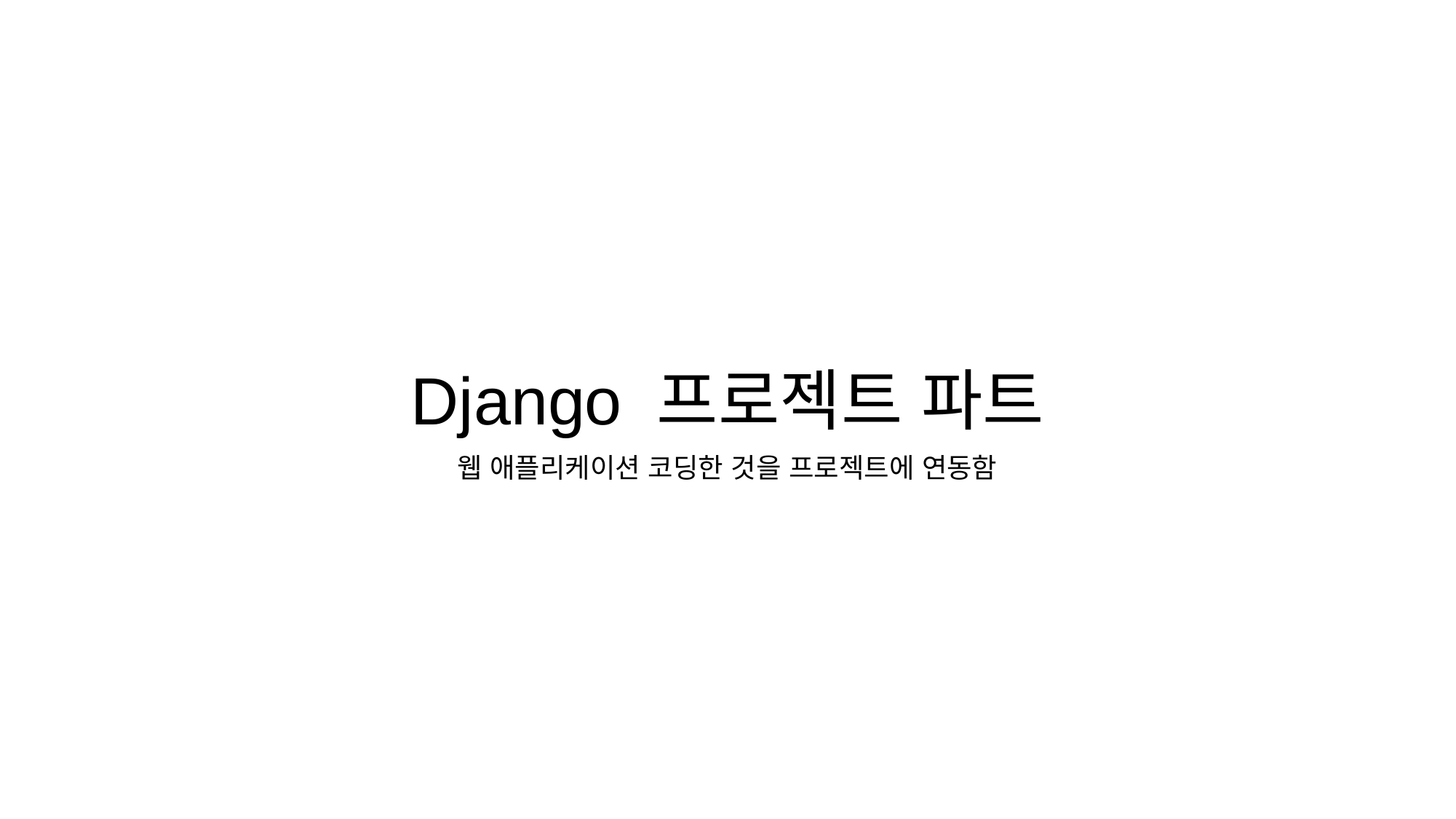

# Django 프로젝트 파트
웹 애플리케이션 코딩한 것을 프로젝트에 연동함